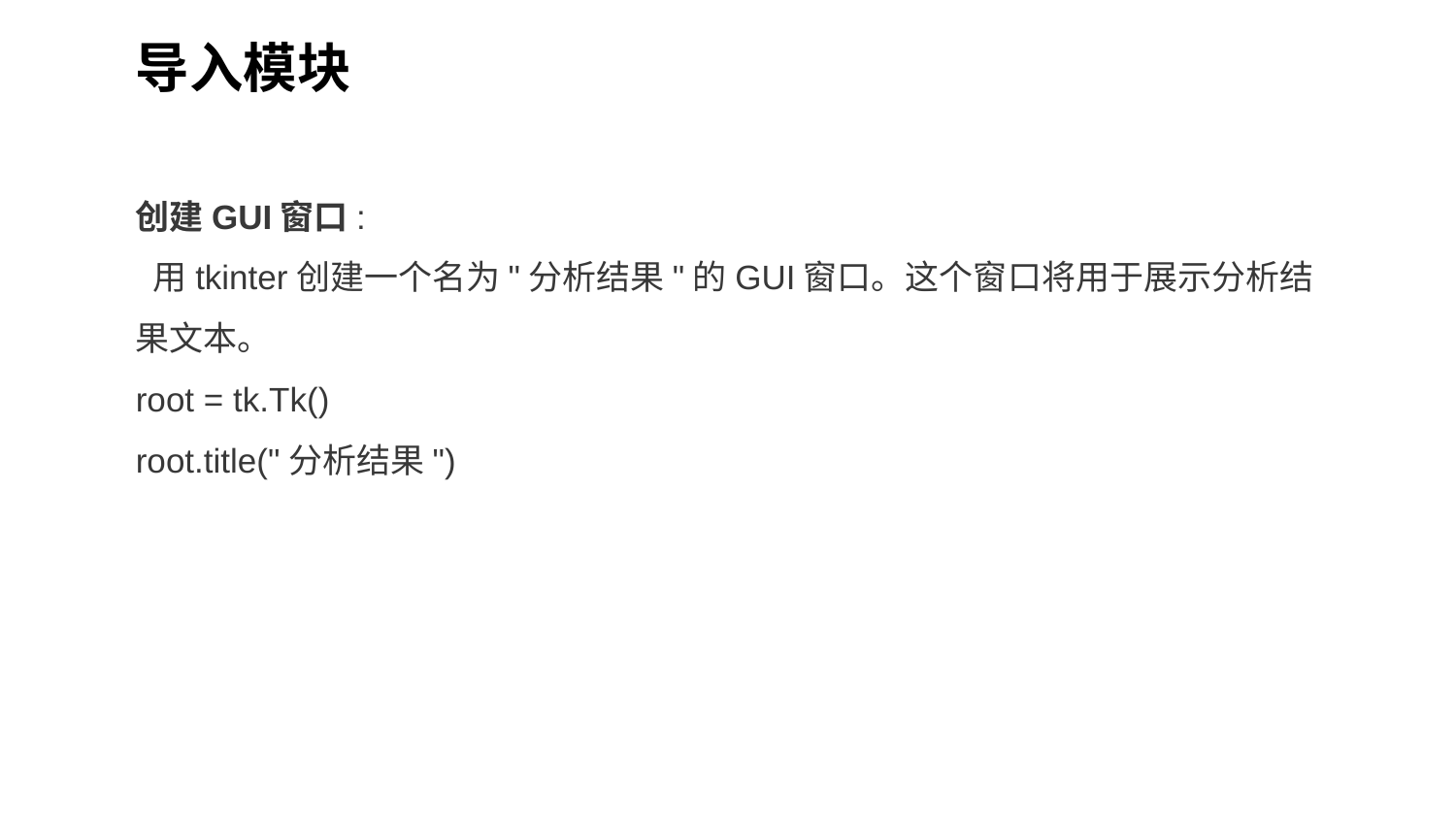

导入模块
创建GUI窗口:
 用tkinter创建一个名为"分析结果"的GUI窗口。这个窗口将用于展示分析结果文本。
root = tk.Tk()
root.title("分析结果")